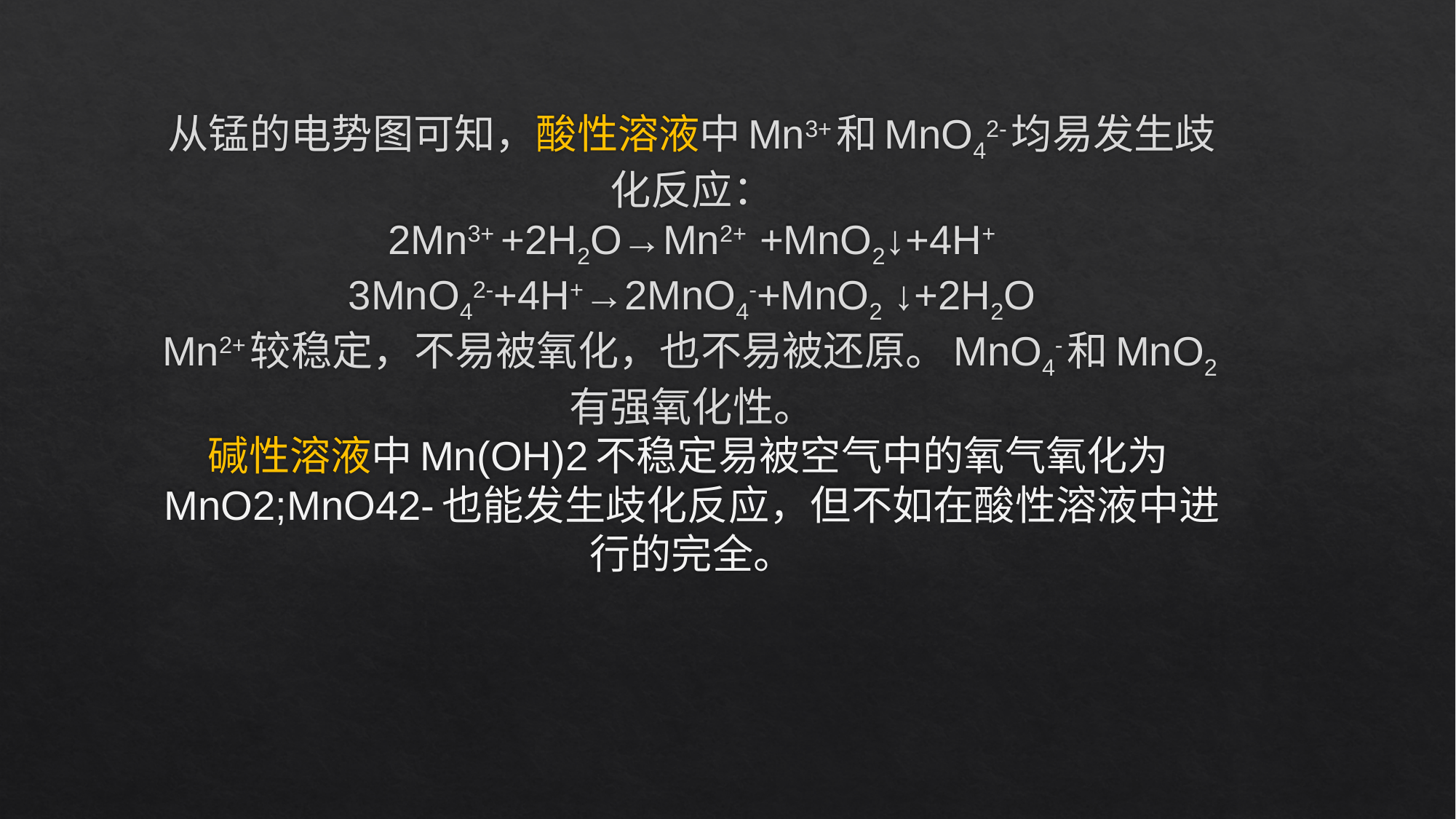

# 从锰的电势图可知，酸性溶液中Mn3+和MnO42-均易发生歧化反应： 2Mn3+ +2H2O→Mn2+  +MnO2↓+4H+ 3MnO42-+4H+→2MnO4-+MnO2 ↓+2H2O Mn2+较稳定，不易被氧化，也不易被还原。MnO4-和MnO2有强氧化性。 碱性溶液中Mn(OH)2不稳定易被空气中的氧气氧化为MnO2;MnO42-也能发生歧化反应，但不如在酸性溶液中进行的完全。